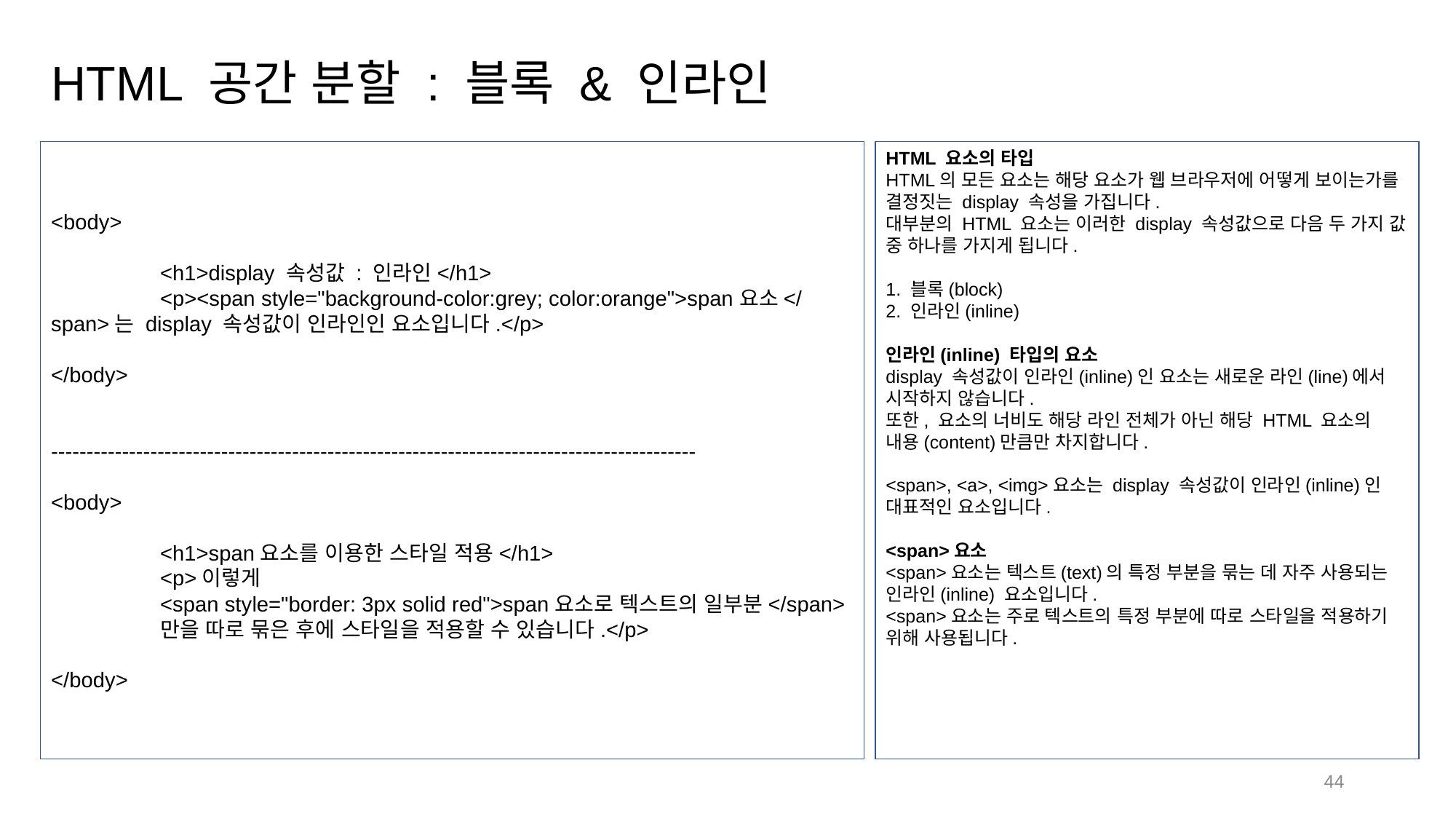

# HTML 공간 분할 : 블록 & 인라인
<body>

	<h1>display 속성값 : 인라인</h1>
	<p><span style="background-color:grey; color:orange">span요소</span>는 display 속성값이 인라인인 요소입니다.</p>

</body>

-------------------------------------------------------------------------------------------

<body>

	<h1>span요소를 이용한 스타일 적용</h1>
	<p>이렇게
	<span style="border: 3px solid red">span요소로 텍스트의 일부분</span>
	만을 따로 묶은 후에 스타일을 적용할 수 있습니다.</p>

</body>
HTML 요소의 타입
HTML의 모든 요소는 해당 요소가 웹 브라우저에 어떻게 보이는가를 결정짓는 display 속성을 가집니다.
대부분의 HTML 요소는 이러한 display 속성값으로 다음 두 가지 값 중 하나를 가지게 됩니다.

1. 블록(block)
2. 인라인(inline)

인라인(inline) 타입의 요소
display 속성값이 인라인(inline)인 요소는 새로운 라인(line)에서 시작하지 않습니다.
또한, 요소의 너비도 해당 라인 전체가 아닌 해당 HTML 요소의 내용(content)만큼만 차지합니다.

<span>, <a>, <img>요소는 display 속성값이 인라인(inline)인 대표적인 요소입니다.

<span>요소
<span>요소는 텍스트(text)의 특정 부분을 묶는 데 자주 사용되는 인라인(inline) 요소입니다.
<span>요소는 주로 텍스트의 특정 부분에 따로 스타일을 적용하기 위해 사용됩니다.

44